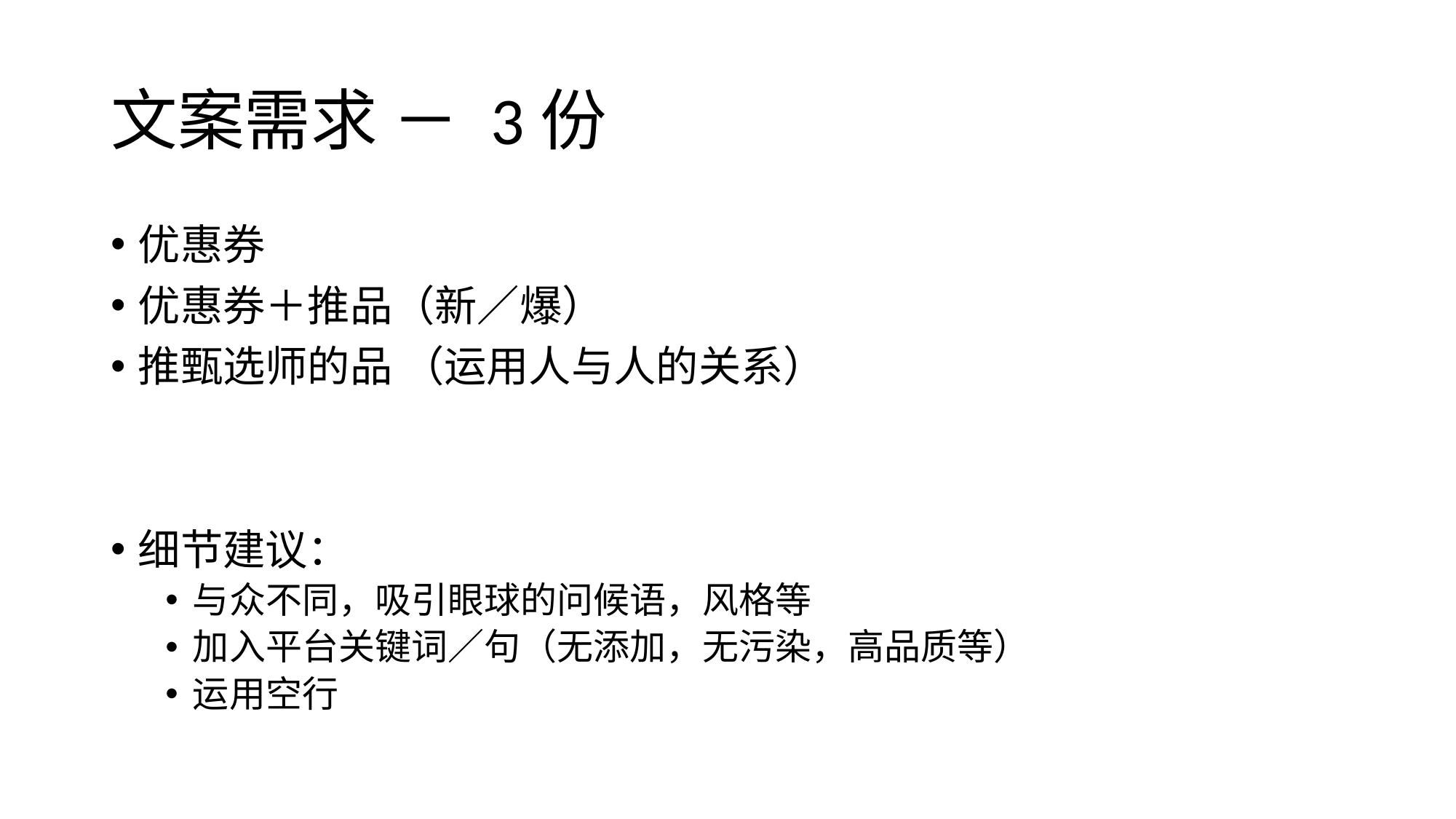

# 文案需求 － 3份
优惠券
优惠券＋推品（新／爆）
推甄选师的品 （运用人与人的关系）

细节建议：
与众不同，吸引眼球的问候语，风格等
加入平台关键词／句（无添加，无污染，高品质等）
运用空行